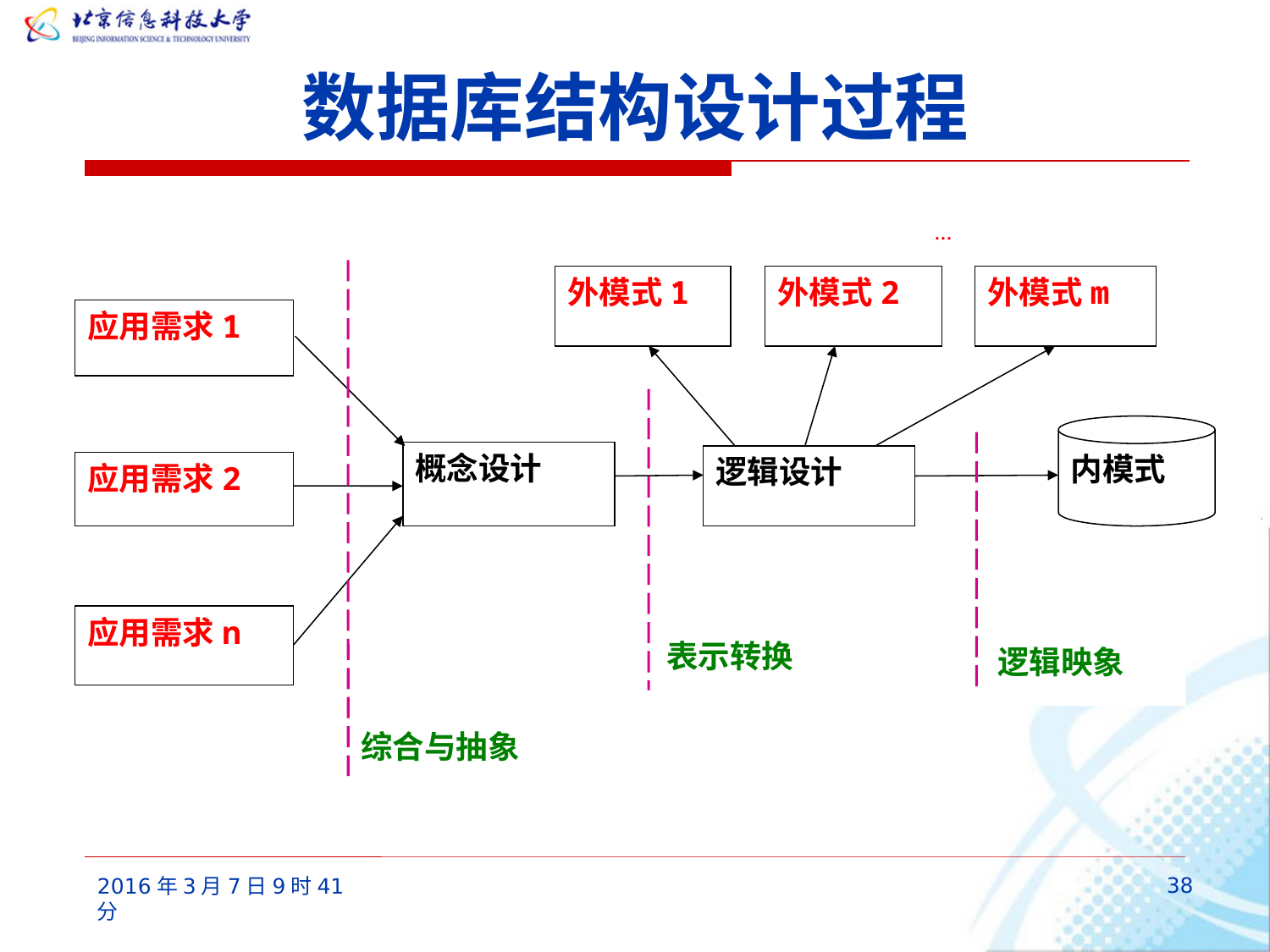

# 数据库结构设计过程
…

外模式1
外模式2
外模式m
应用需求1

内模式

概念设计
逻辑设计
应用需求2

应用需求n
表示转换
逻辑映象
综合与抽象
2016年3月7日9时41分